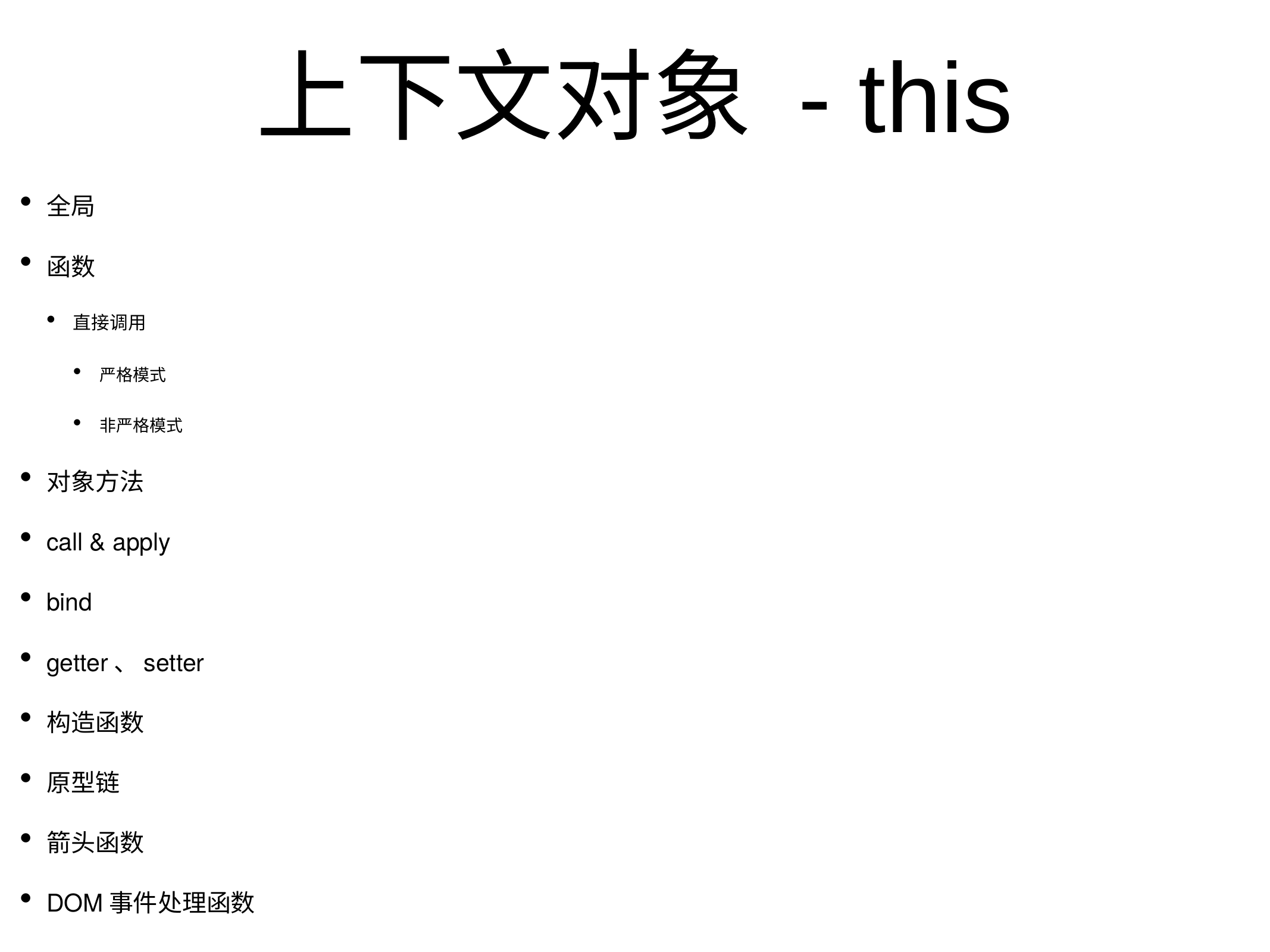

# 上下文对象 - this
全局
函数
直接调用
严格模式
非严格模式
对象方法
call & apply
bind
getter、setter
构造函数
原型链
箭头函数
DOM事件处理函数